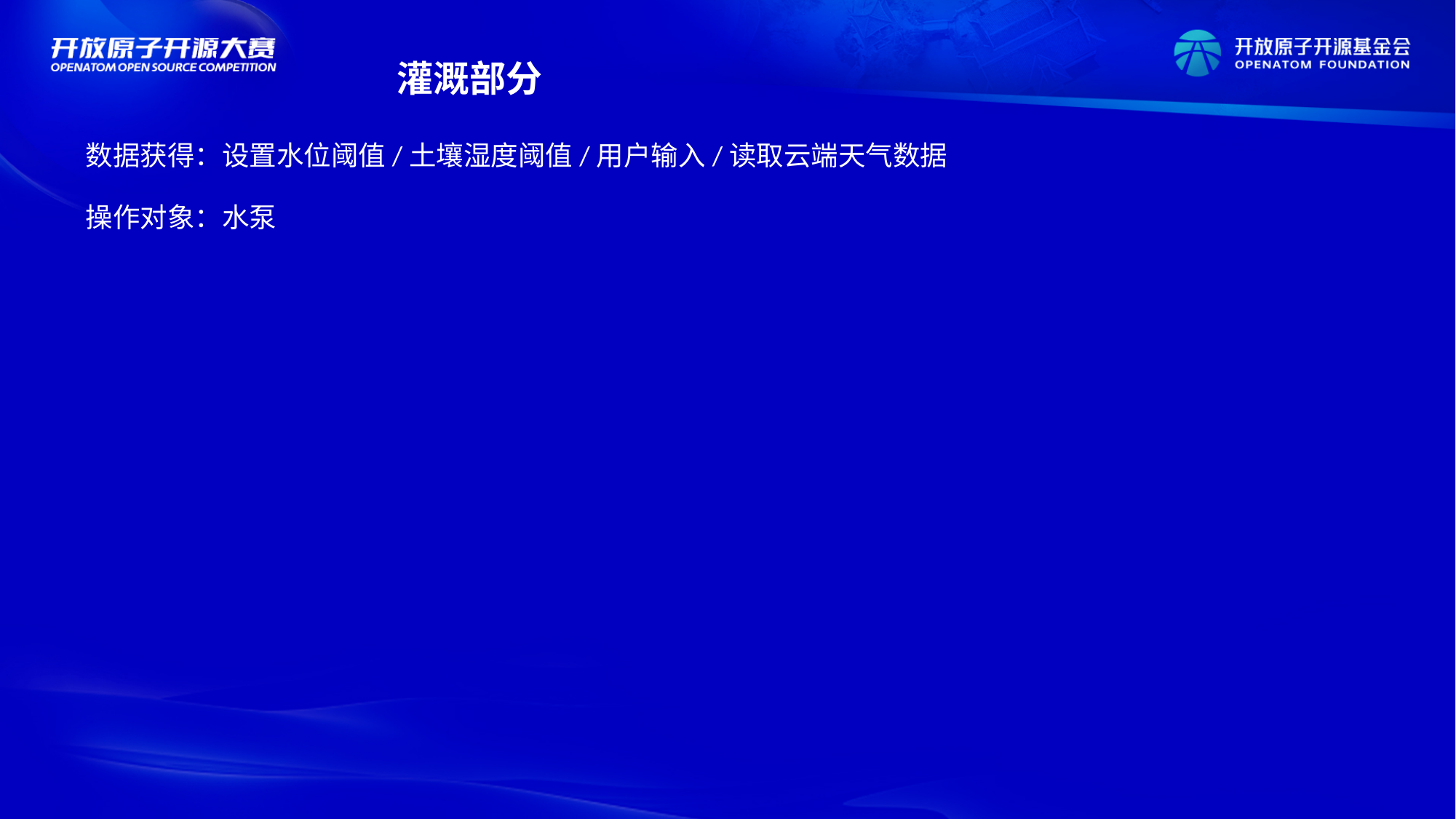

灌溉部分
数据获得：设置水位阈值/土壤湿度阈值/用户输入/读取云端天气数据
操作对象：水泵